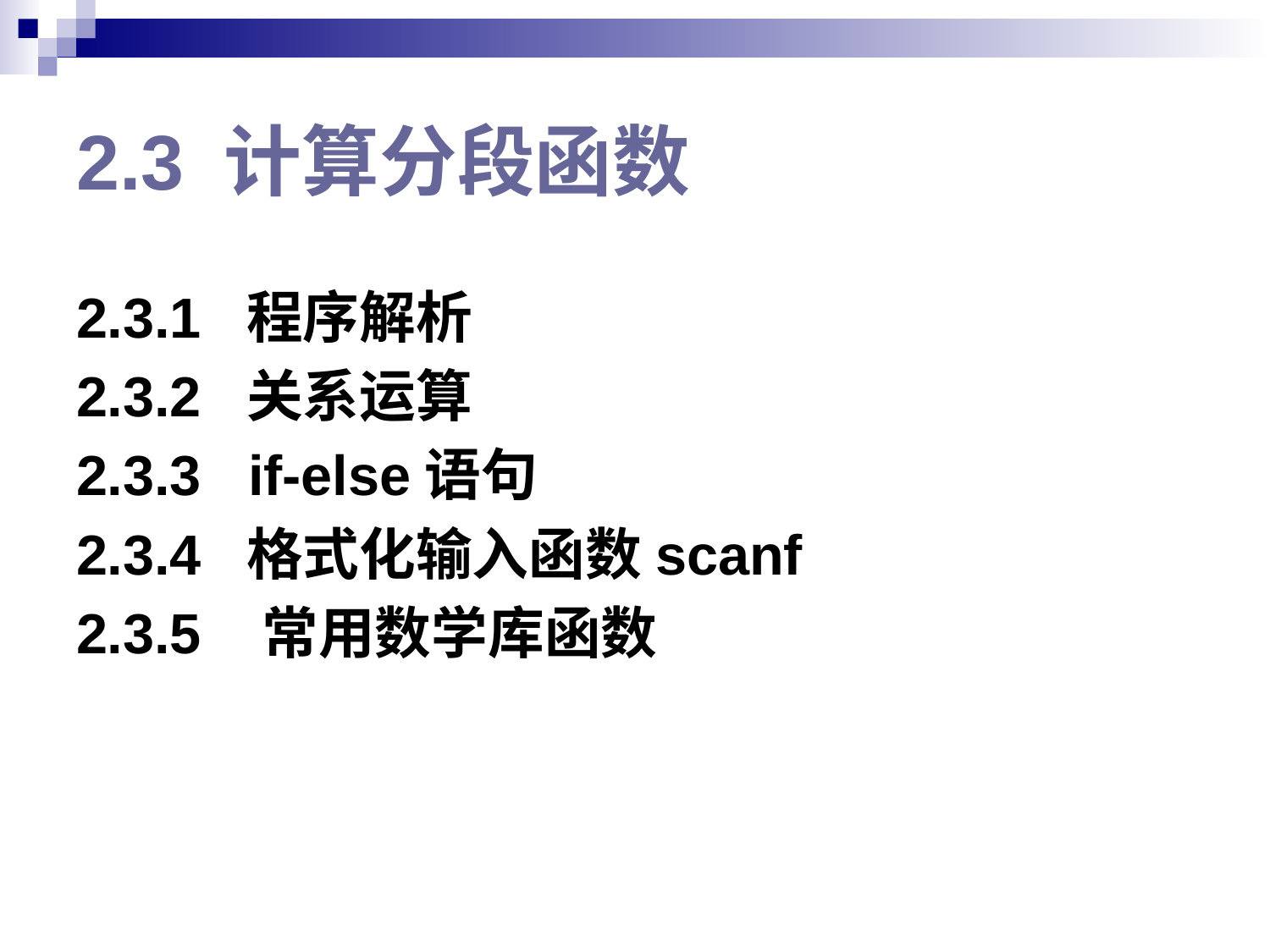

# 2.3 计算分段函数
2.3.1  程序解析
2.3.2  关系运算
2.3.3   if-else语句
2.3.4  格式化输入函数scanf
2.3.5   常用数学库函数